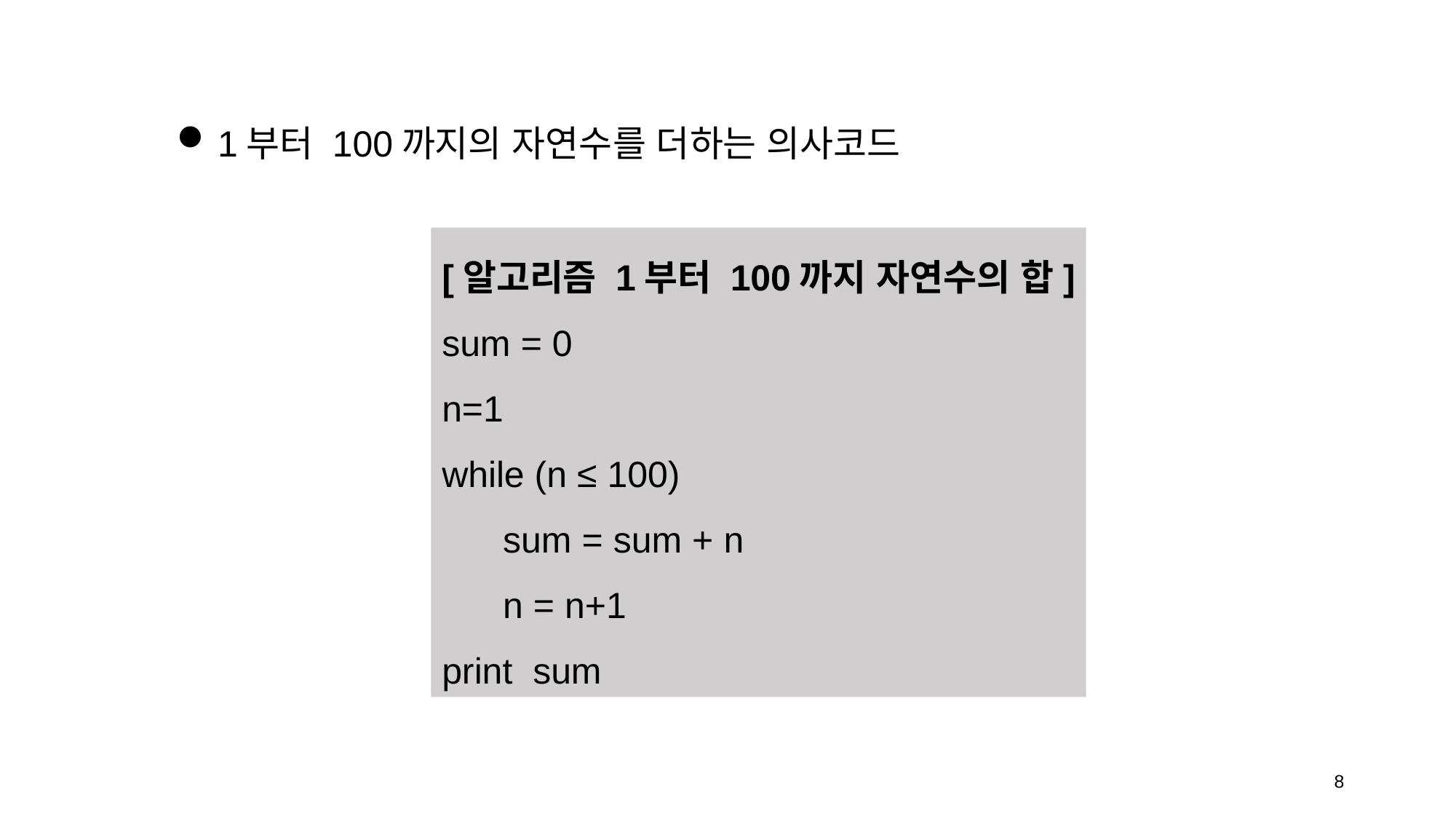

1부터 100까지의 자연수를 더하는 의사코드
[알고리즘 1부터 100까지 자연수의 합]
sum = 0
n=1
while (n ≤ 100)
      sum = sum + n
      n = n+1
print  sum
8